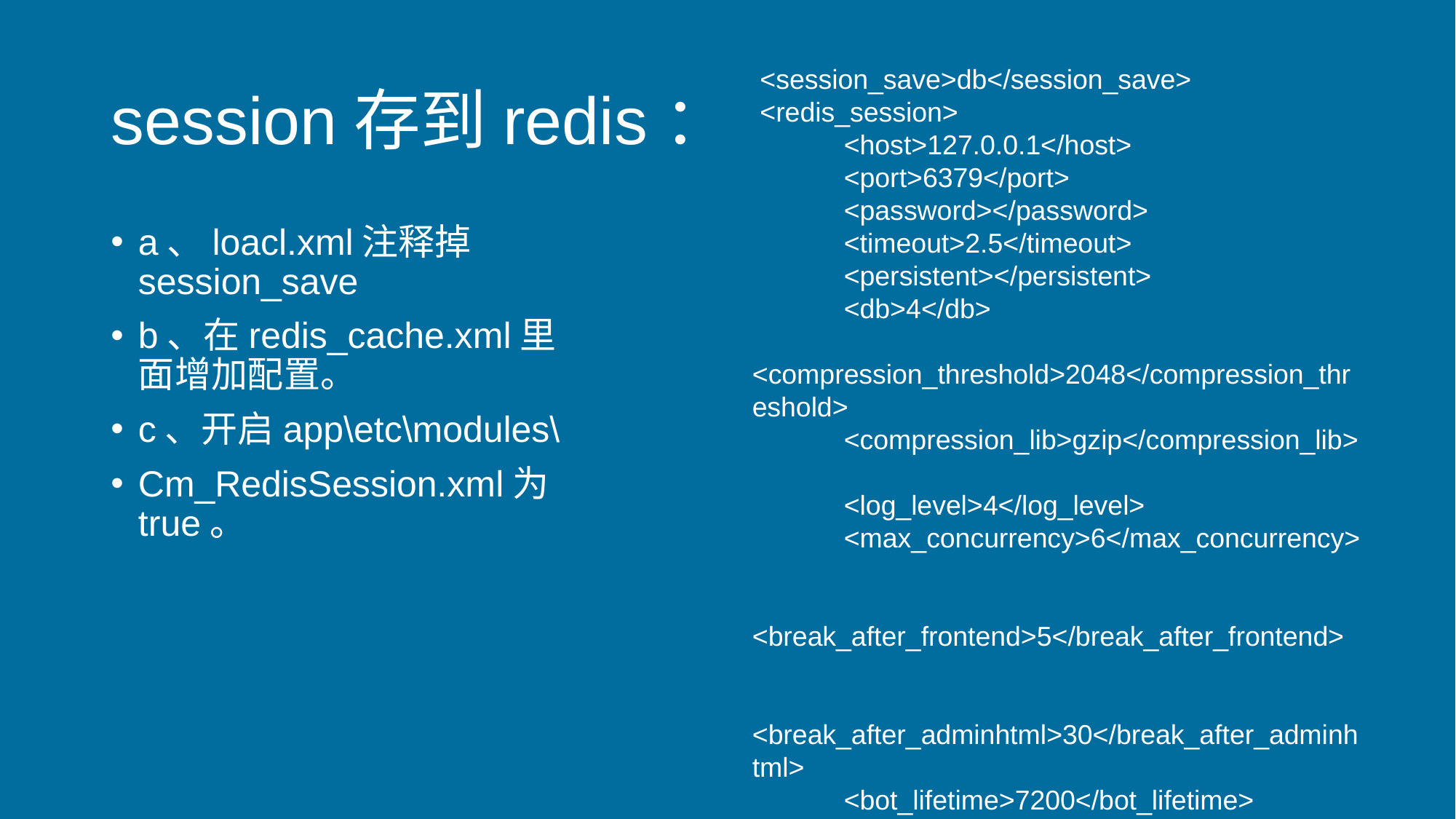

# session存到redis：
 <session_save>db</session_save>
 <redis_session>
            <host>127.0.0.1</host>
            <port>6379</port>
            <password></password>
            <timeout>2.5</timeout>
            <persistent></persistent>
            <db>4</db>
            <compression_threshold>2048</compression_threshold>
            <compression_lib>gzip</compression_lib>
            <log_level>4</log_level>
            <max_concurrency>6</max_concurrency>
            <break_after_frontend>5</break_after_frontend>
            <break_after_adminhtml>30</break_after_adminhtml>
            <bot_lifetime>7200</bot_lifetime>
 </redis_session>
a、loacl.xml注释掉session_save
b、在redis_cache.xml里面增加配置。
c、开启app\etc\modules\
Cm_RedisSession.xml为true。